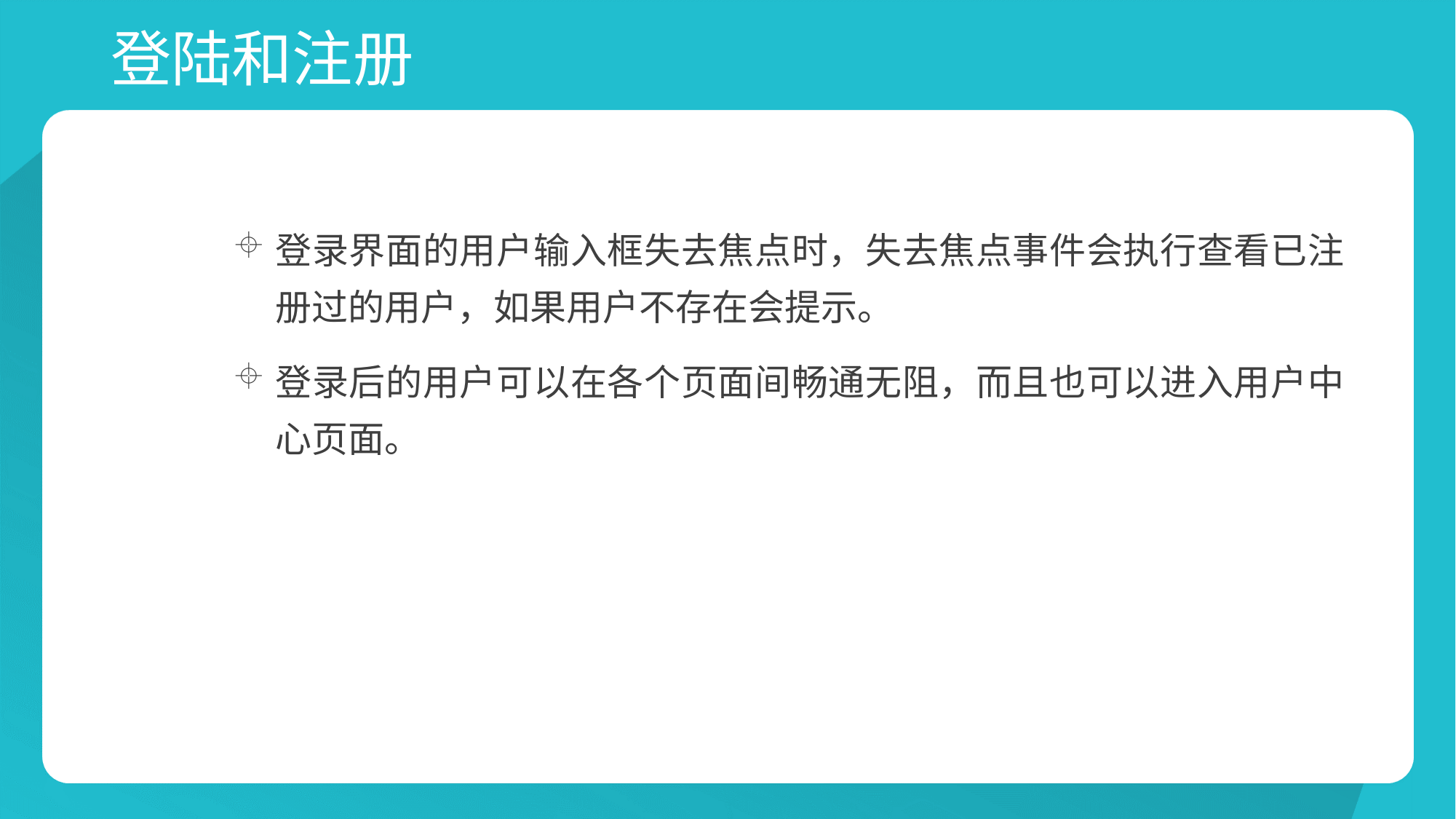

# 登陆和注册
登录界面的用户输入框失去焦点时，失去焦点事件会执行查看已注册过的用户，如果用户不存在会提示。
登录后的用户可以在各个页面间畅通无阻，而且也可以进入用户中心页面。